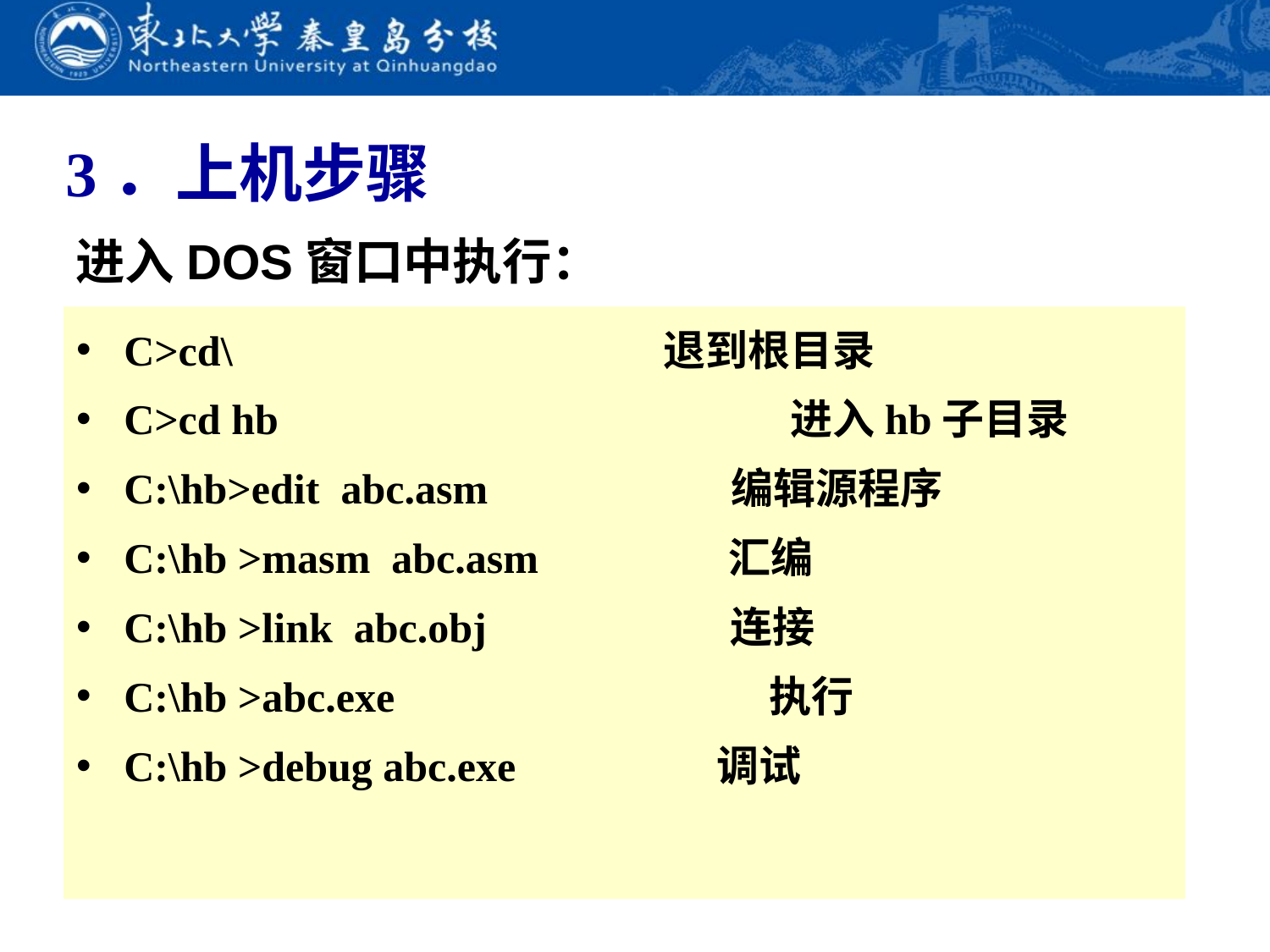

# 3．上机步骤
进入DOS窗口中执行：
C>cd\			              退到根目录
C>cd hb			              进入hb子目录
C:\hb>edit  abc.asm                      编辑源程序
C:\hb >masm  abc.asm                 汇编
C:\hb >link  abc.obj                      连接
C:\hb >abc.exe                	            执行
C:\hb >debug abc.exe                  调试